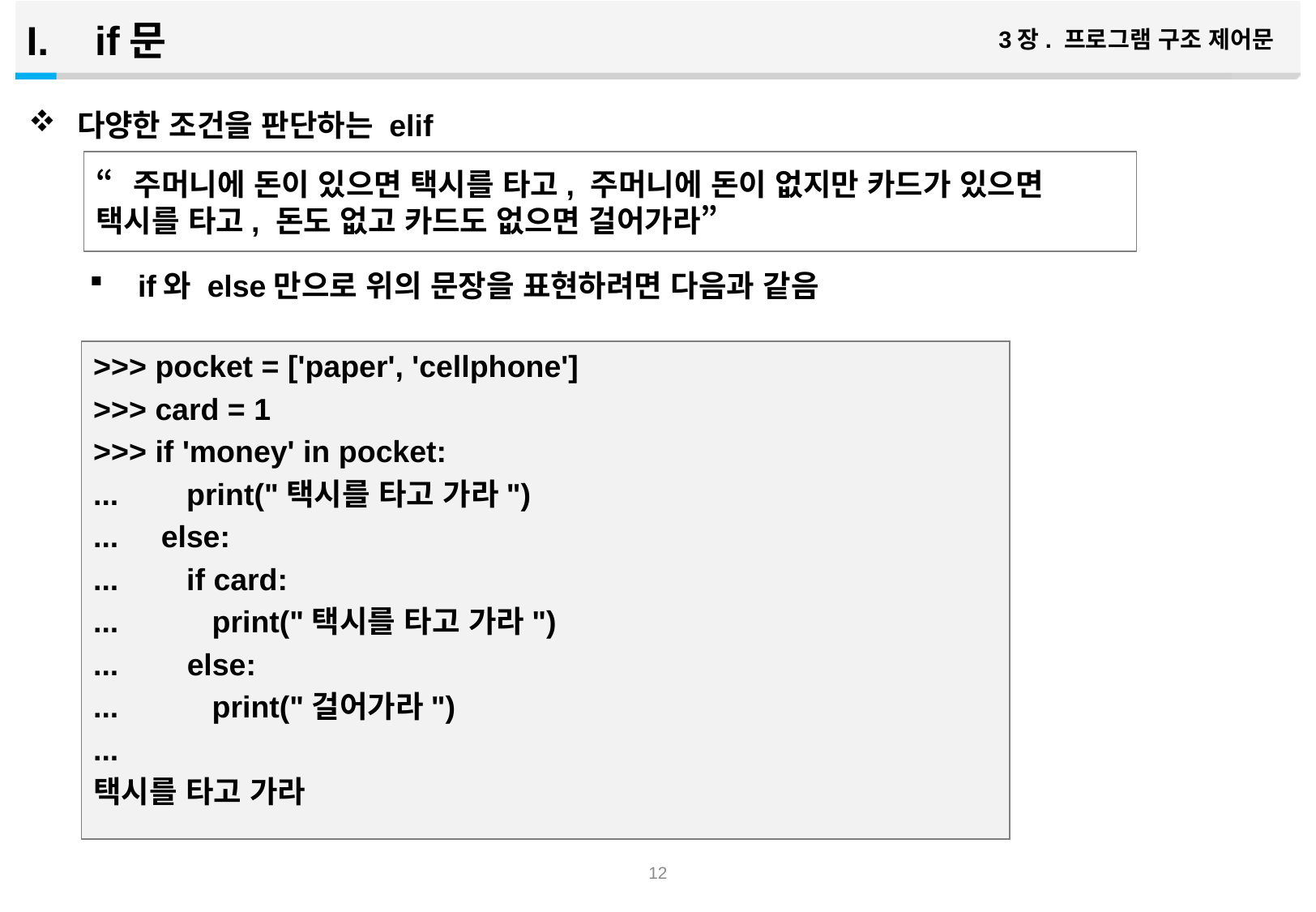

if문
3장. 프로그램 구조 제어문
다양한 조건을 판단하는 elif

if와 else만으로 위의 문장을 표현하려면 다음과 같음

“주머니에 돈이 있으면 택시를 타고, 주머니에 돈이 없지만 카드가 있으면 택시를 타고, 돈도 없고 카드도 없으면 걸어가라”
>>> pocket = ['paper', 'cellphone']
>>> card = 1
>>> if 'money' in pocket:
...        print("택시를 타고 가라")
...     else:
...        if card:
...           print("택시를 타고 가라")
...        else:
...           print("걸어가라")
...
택시를 타고 가라
12